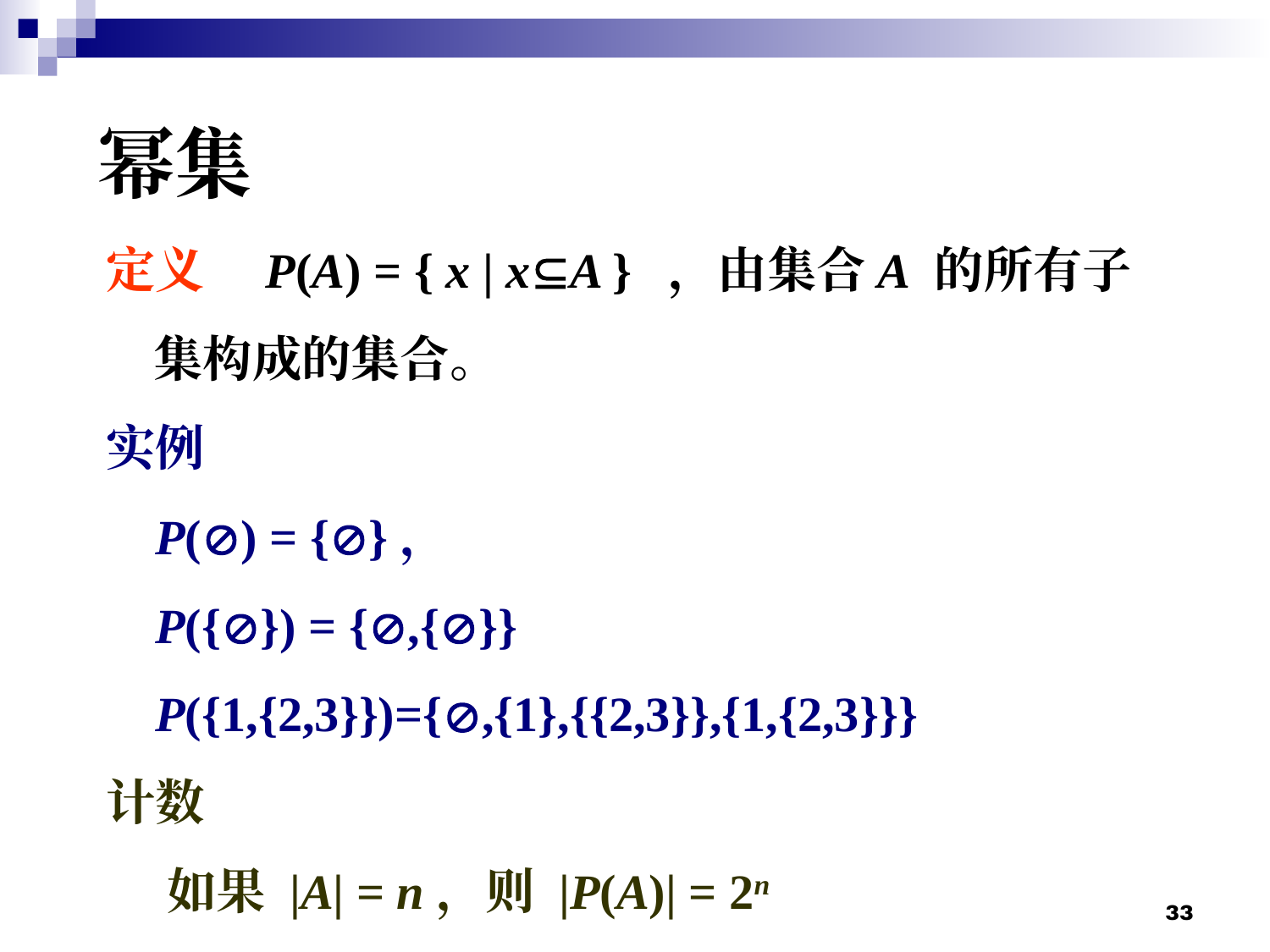

# 幂集
定义    P(A) = { x | x⊆A }  ，由集合A 的所有子集构成的集合。
实例
    P(∅) = {∅}，
    P({∅}) = {∅,{∅}}
    P({1,{2,3}})={∅,{1},{{2,3}},{1,{2,3}}}
计数
    如果 |A| = n，则 |P(A)| = 2n
33